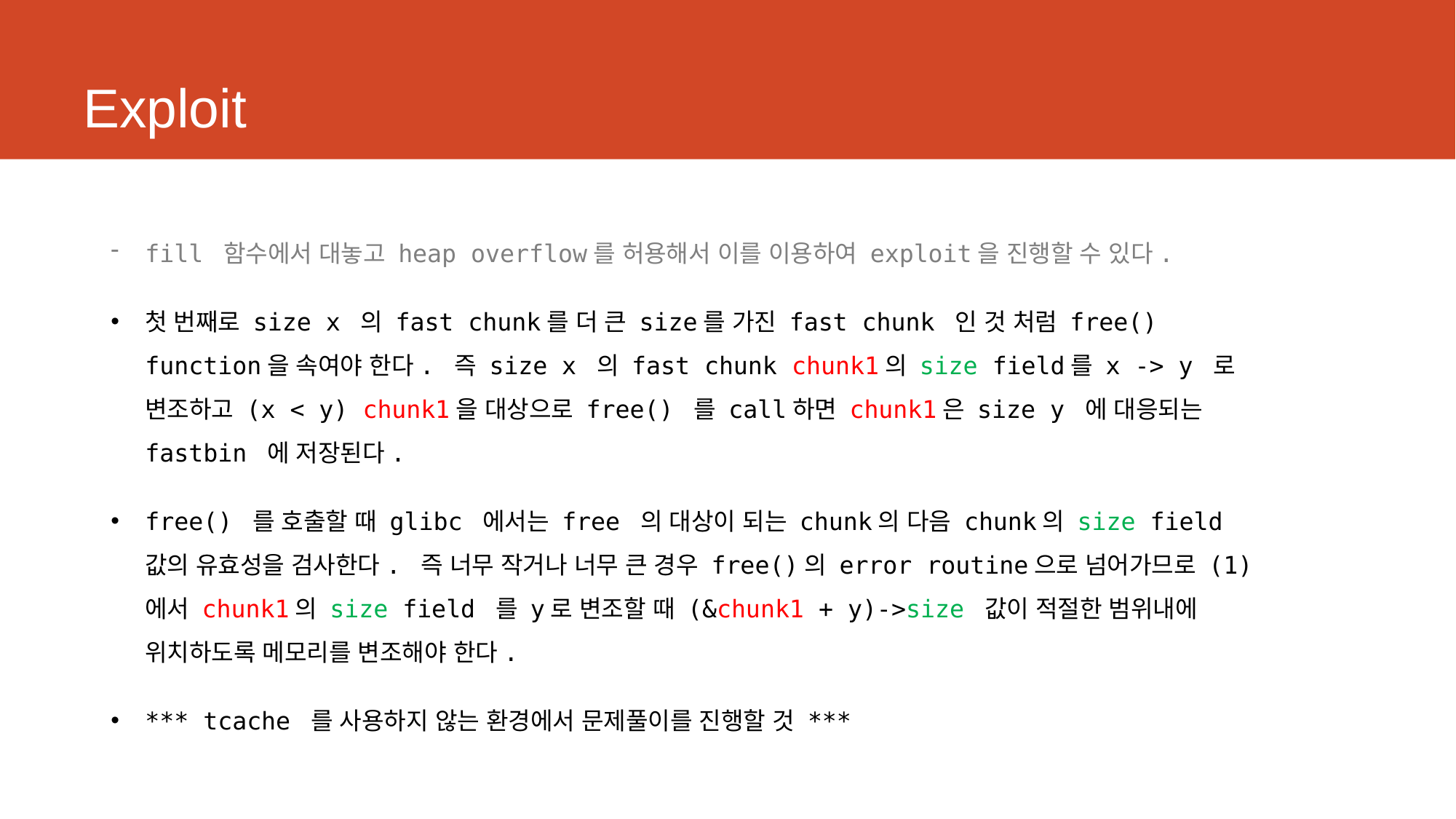

# Exploit
fill 함수에서 대놓고 heap overflow를 허용해서 이를 이용하여 exploit을 진행할 수 있다.
첫 번째로 size x 의 fast chunk를 더 큰 size를 가진 fast chunk 인 것 처럼 free() function을 속여야 한다. 즉 size x 의 fast chunk chunk1의 size field를 x -> y 로 변조하고 (x < y) chunk1을 대상으로 free() 를 call하면 chunk1은 size y 에 대응되는 fastbin 에 저장된다.
free() 를 호출할 때 glibc 에서는 free 의 대상이 되는 chunk의 다음 chunk의 size field 값의 유효성을 검사한다. 즉 너무 작거나 너무 큰 경우 free()의 error routine으로 넘어가므로 (1)에서 chunk1의 size field 를 y로 변조할 때 (&chunk1 + y)->size 값이 적절한 범위내에 위치하도록 메모리를 변조해야 한다.
*** tcache 를 사용하지 않는 환경에서 문제풀이를 진행할 것 ***